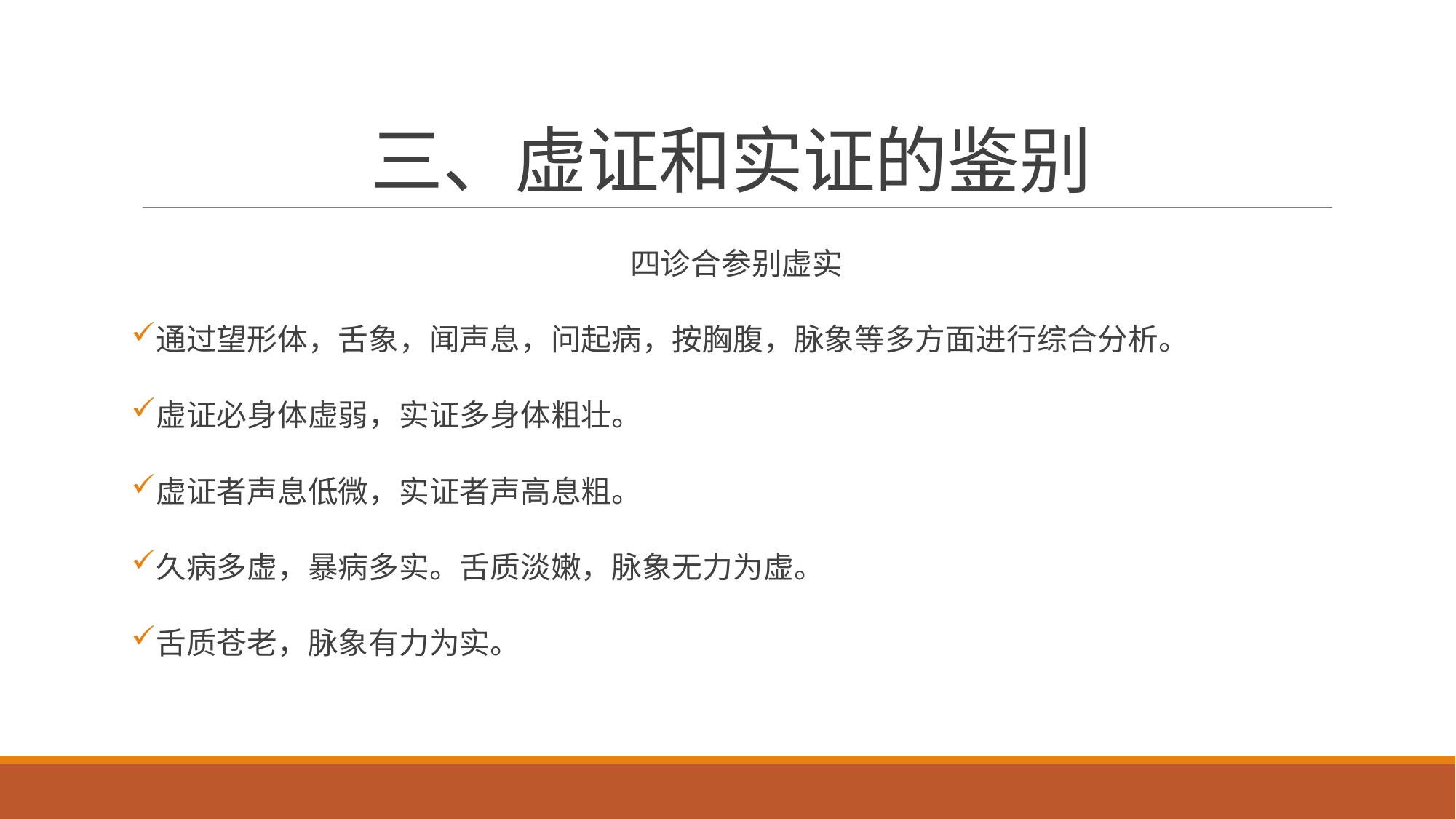

# 三、虚证和实证的鉴别
四诊合参别虚实
通过望形体，舌象，闻声息，问起病，按胸腹，脉象等多方面进行综合分析。
虚证必身体虚弱，实证多身体粗壮。
虚证者声息低微，实证者声高息粗。
久病多虚，暴病多实。舌质淡嫩，脉象无力为虚。
舌质苍老，脉象有力为实。